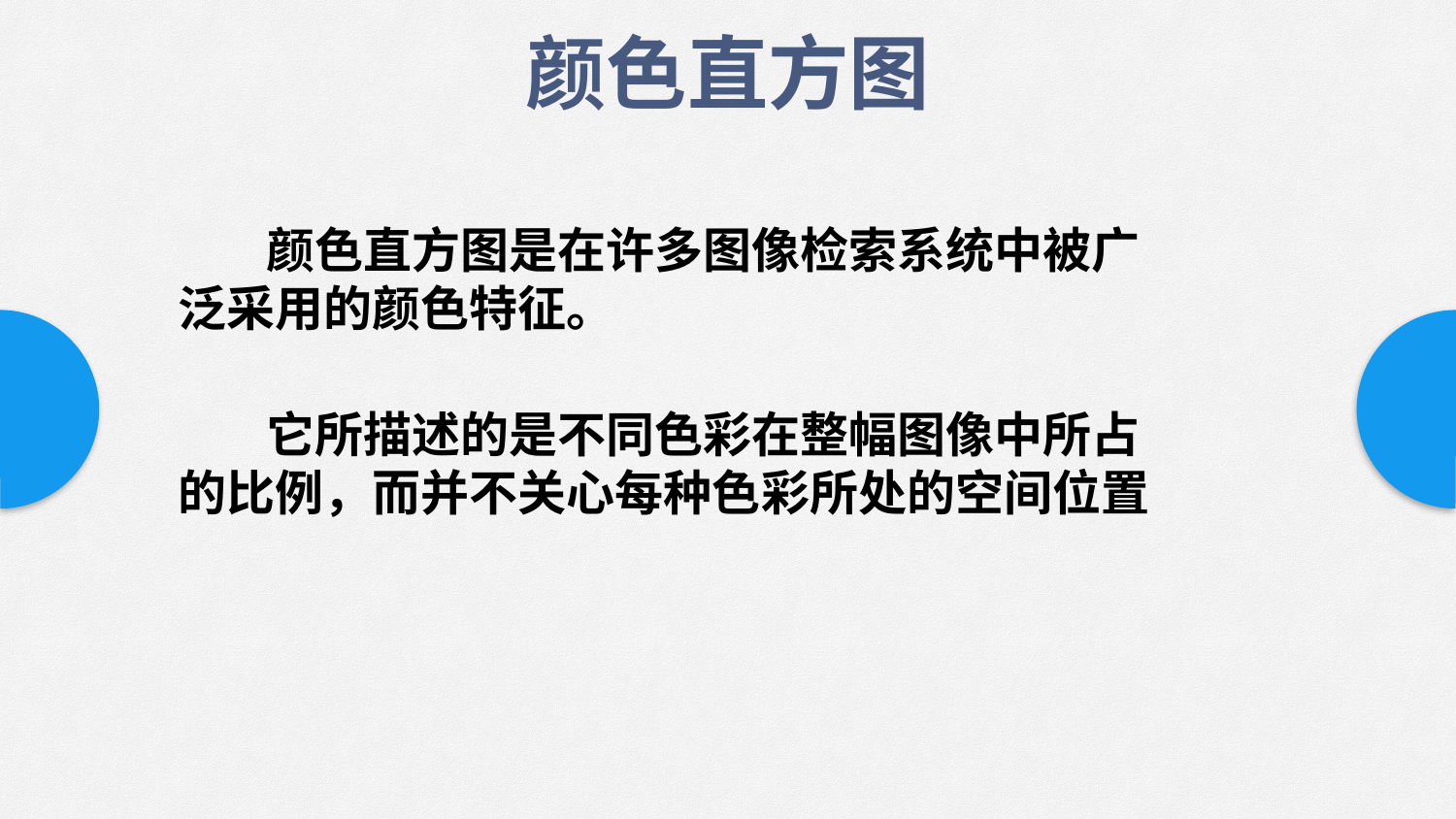

颜色直方图
       颜色直方图是在许多图像检索系统中被广泛采用的颜色特征。

       它所描述的是不同色彩在整幅图像中所占的比例，而并不关心每种色彩所处的空间位置